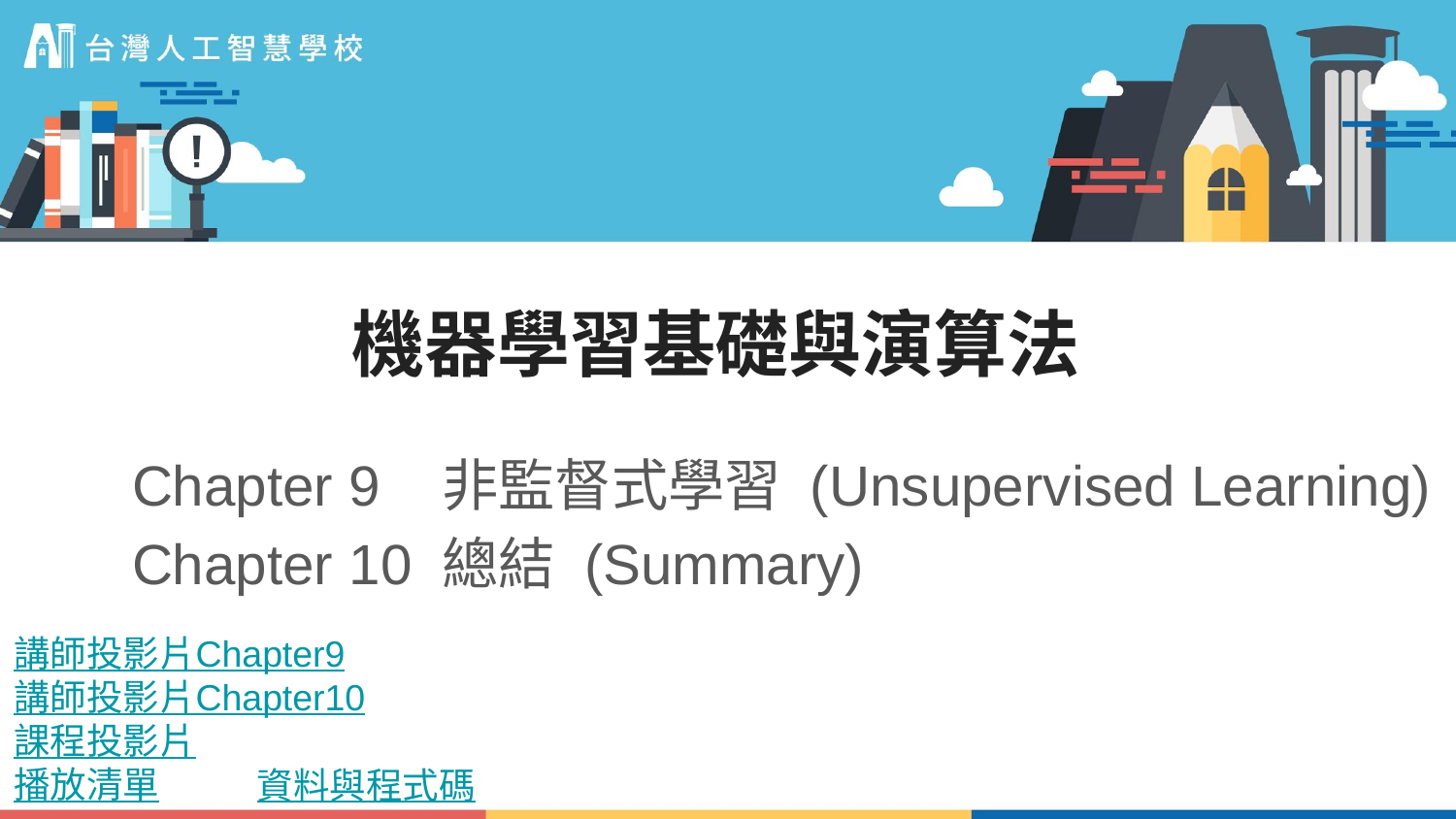

# 機器學習基礎與演算法
Chapter 9   非監督式學習 (Unsupervised Learning)
Chapter 10 總結 (Summary)

講師投影片Chapter9
講師投影片Chapter10
課程投影片
播放清單

資料與程式碼